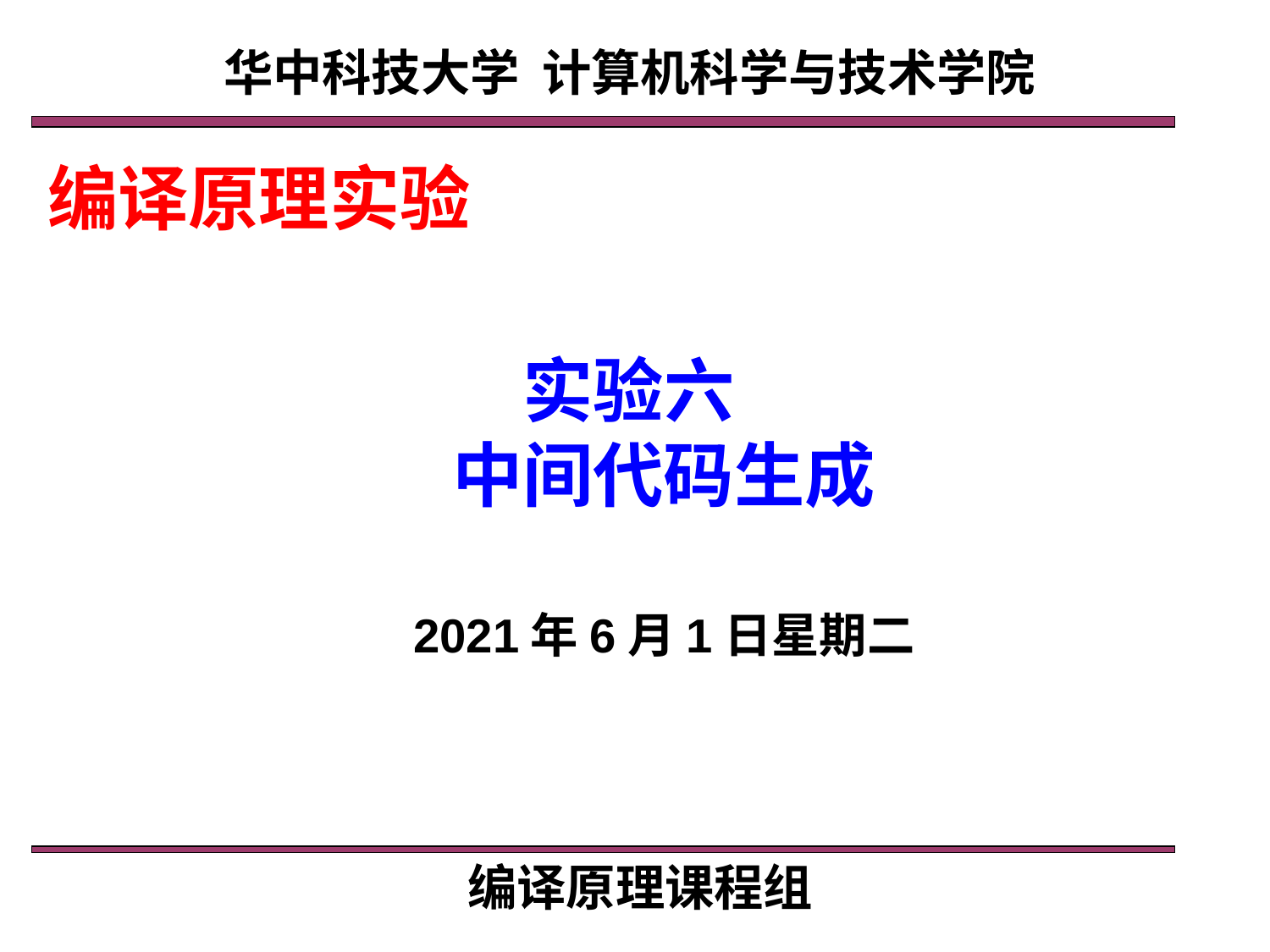

华中科技大学  计算机科学与技术学院
编译原理实验
实验六
中间代码生成
2021年6月1日星期二
编译原理课程组